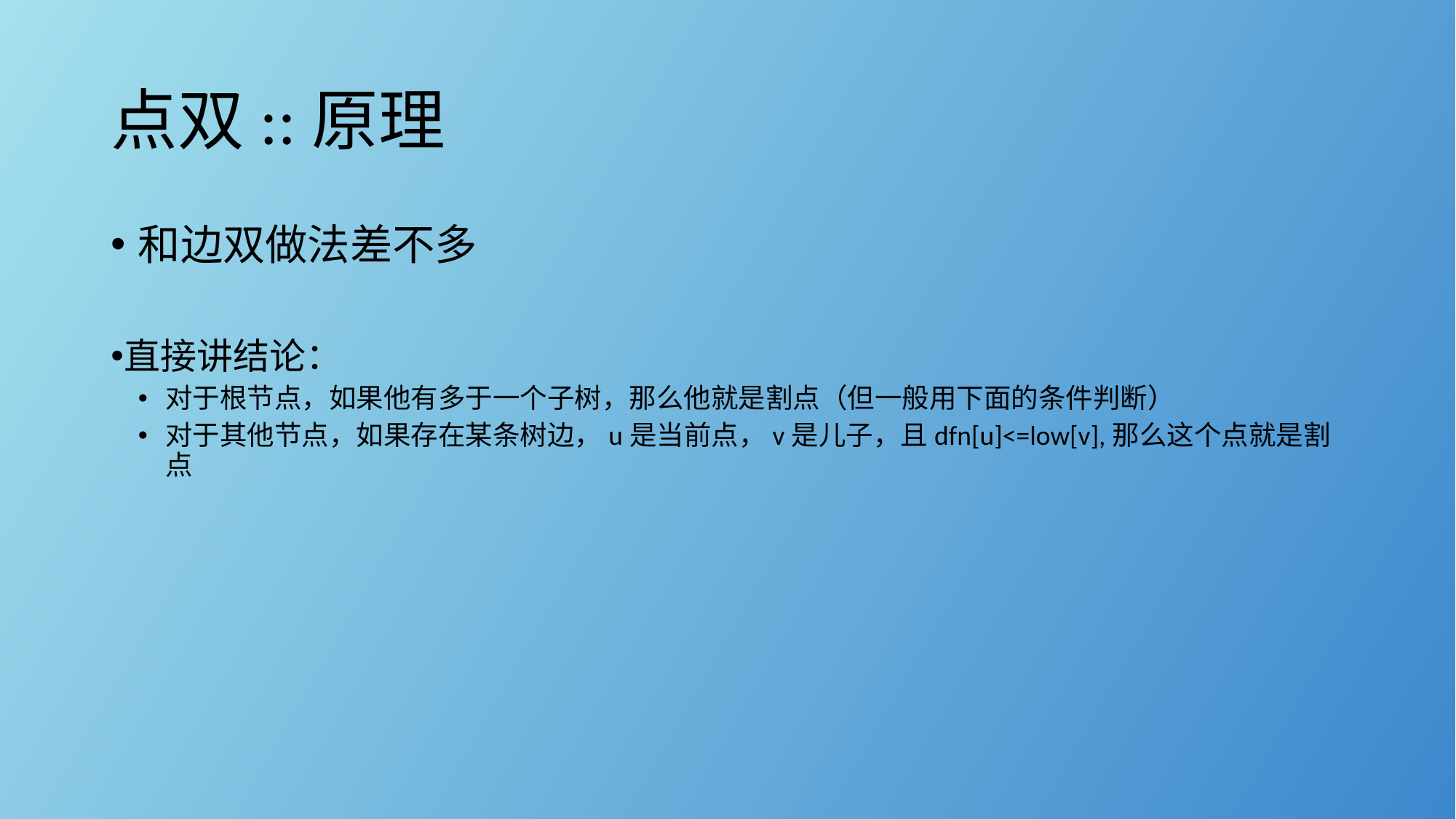

# 点双::原理
和边双做法差不多

直接讲结论：
对于根节点，如果他有多于一个子树，那么他就是割点（但一般用下面的条件判断）
对于其他节点，如果存在某条树边，u是当前点，v是儿子，且dfn[u]<=low[v],那么这个点就是割点